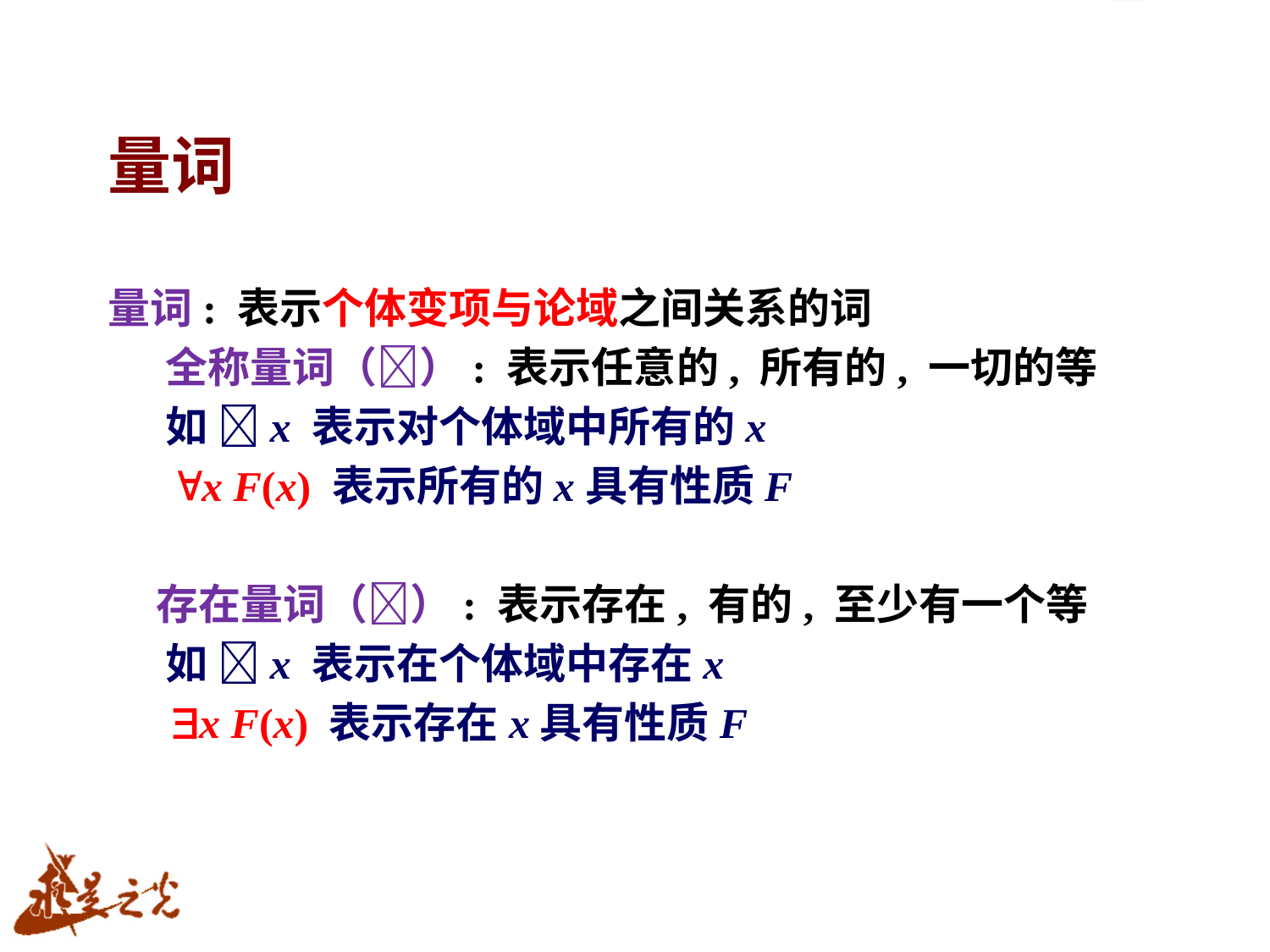

# 量词
量词: 表示个体变项与论域之间关系的词
     全称量词（∀）: 表示任意的, 所有的, 一切的等
     如 ∀x 表示对个体域中所有的x
      ∀x F(x) 表示所有的x具有性质F

    存在量词（∃）: 表示存在, 有的, 至少有一个等
     如 ∃x 表示在个体域中存在x
      ∃x F(x) 表示存在x具有性质F
9